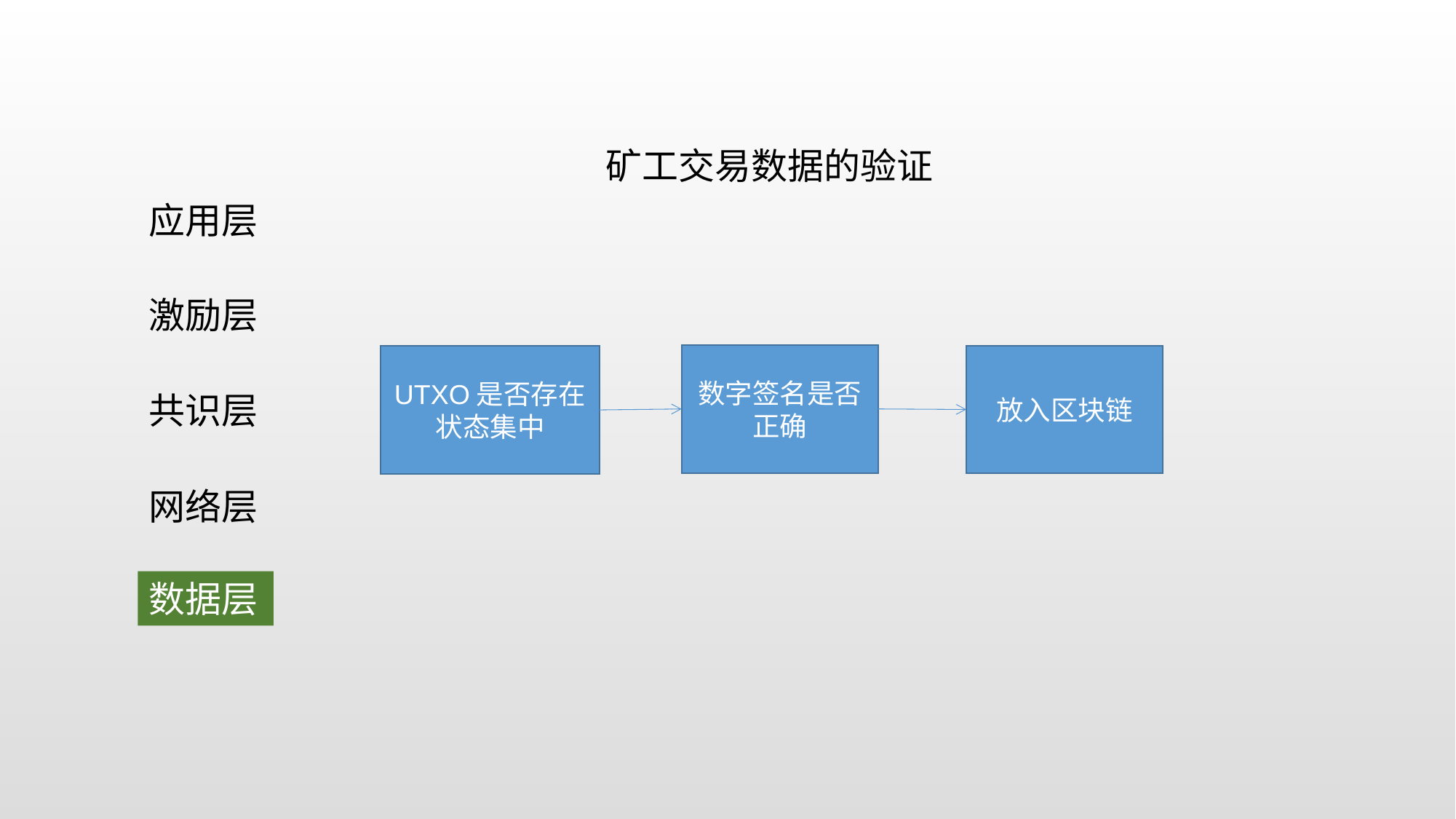

矿工交易数据的验证
应用层
激励层
数字签名是否正确
放入区块链
UTXO是否存在状态集中
共识层
网络层
数据层